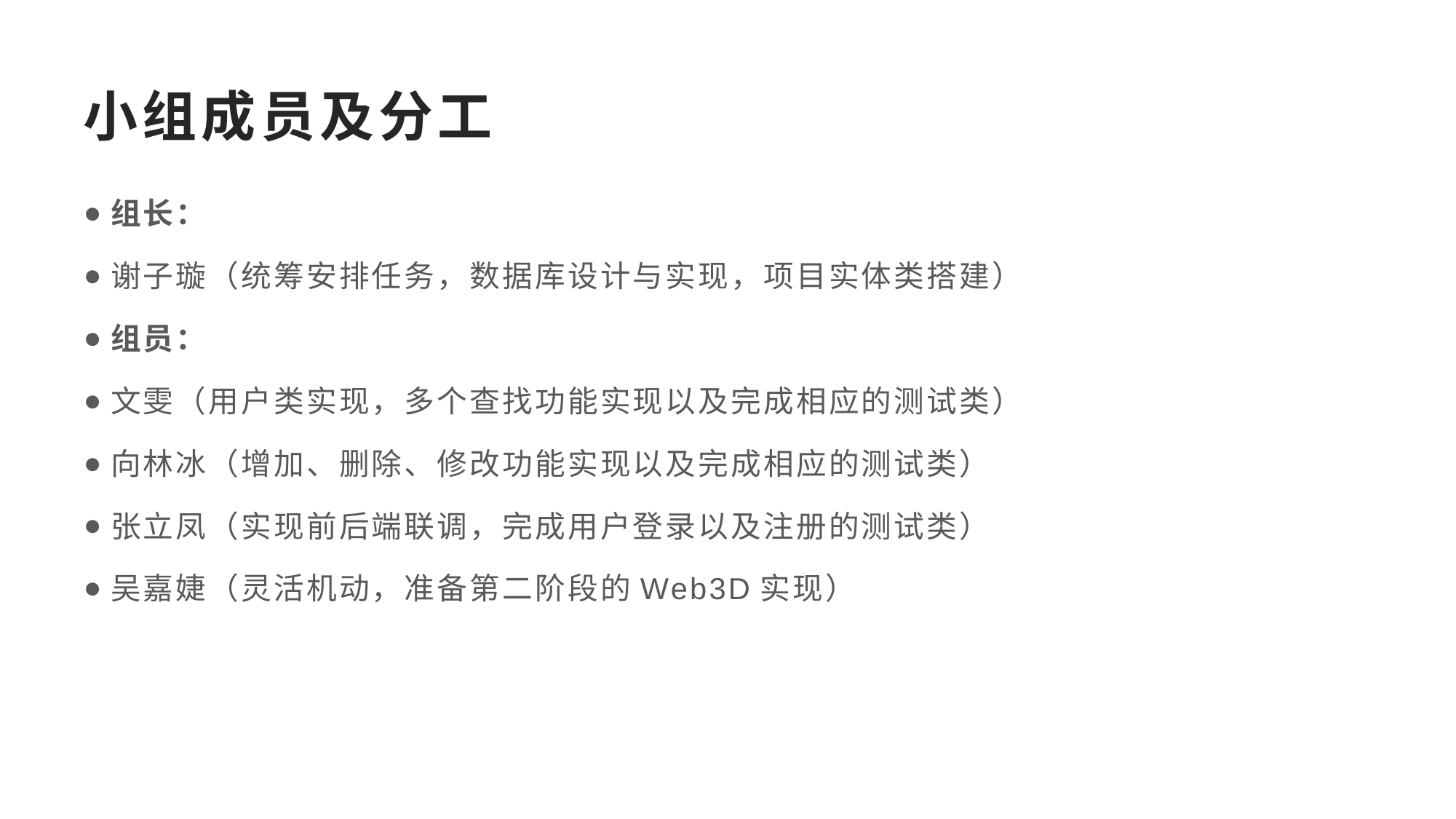

# 小组成员及分工
组长：
谢子璇（统筹安排任务，数据库设计与实现，项目实体类搭建）
组员：
文雯（用户类实现，多个查找功能实现以及完成相应的测试类）
向林冰（增加、删除、修改功能实现以及完成相应的测试类）
张立凤（实现前后端联调，完成用户登录以及注册的测试类）
吴嘉婕（灵活机动，准备第二阶段的Web3D实现）